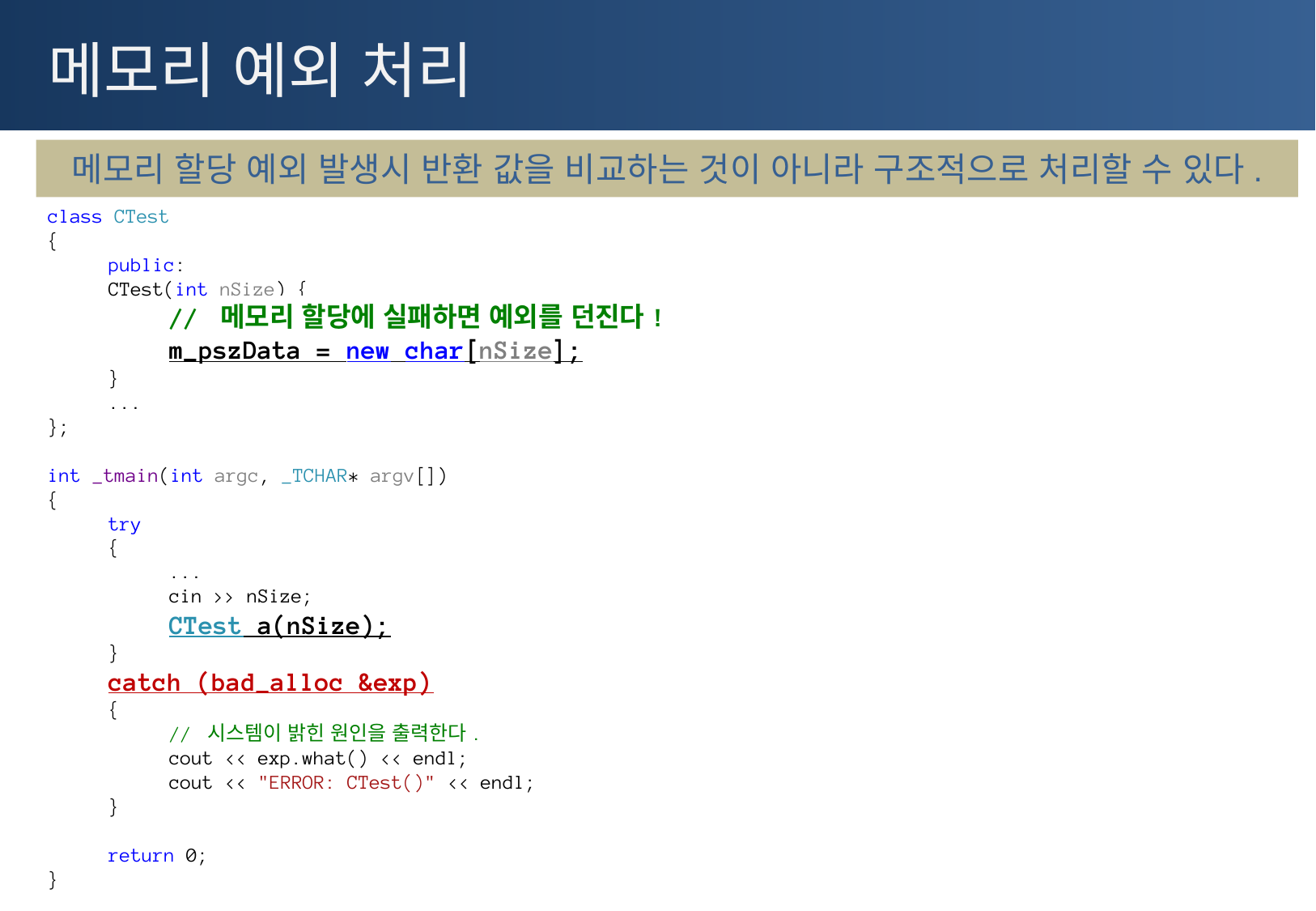

# 메모리 예외 처리
메모리 할당 예외 발생시 반환 값을 비교하는 것이 아니라 구조적으로 처리할 수 있다.
class CTest
{
public:
CTest(int nSize) {
// 메모리 할당에 실패하면 예외를 던진다!
m_pszData = new char[nSize];
}
...
};

int _tmain(int argc, _TCHAR* argv[])
{
try
{
...
cin >> nSize;
CTest a(nSize);
}
catch (bad_alloc &exp)
{
// 시스템이 밝힌 원인을 출력한다.
cout << exp.what() << endl;
cout << "ERROR: CTest()" << endl;
}

return 0;
}